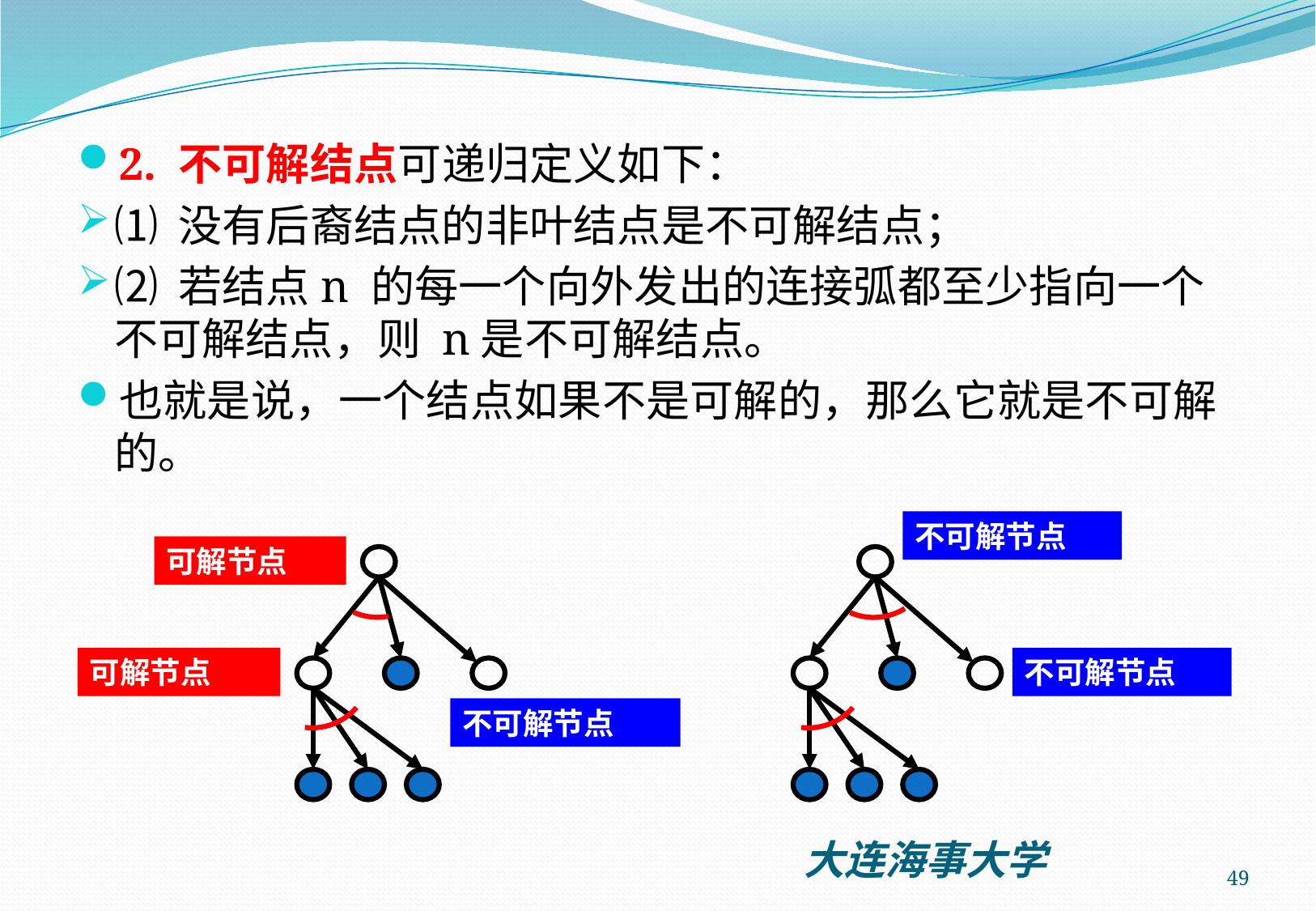

2. 不可解结点可递归定义如下：
⑴ 没有后裔结点的非叶结点是不可解结点；
⑵ 若结点n 的每一个向外发出的连接弧都至少指向一个不可解结点，则 n是不可解结点。
也就是说，一个结点如果不是可解的，那么它就是不可解的。
不可解节点
可解节点

不可解节点

不可解节点

可解节点
49